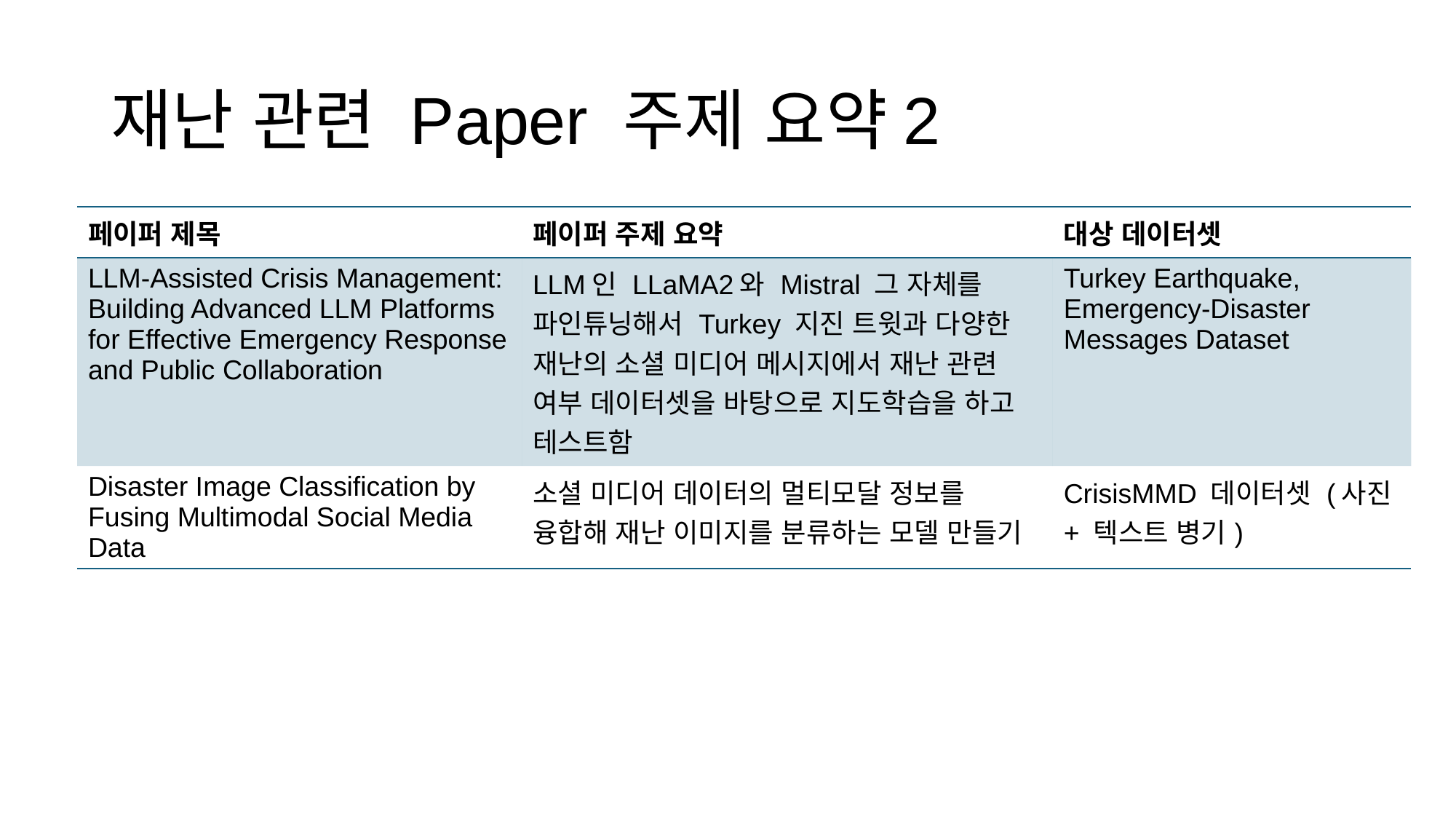

# 재난 관련 Paper 주제 요약2
| 페이퍼 제목 | 페이퍼 주제 요약 | 대상 데이터셋 |
| --- | --- | --- |
| LLM-Assisted Crisis Management: Building Advanced LLM Platforms for Effective Emergency Response and Public Collaboration | LLM인 LLaMA2와 Mistral 그 자체를 파인튜닝해서 Turkey 지진 트윗과 다양한 재난의 소셜 미디어 메시지에서 재난 관련 여부 데이터셋을 바탕으로 지도학습을 하고 테스트함 | Turkey Earthquake, Emergency-Disaster Messages Dataset |
| Disaster Image Classification by Fusing Multimodal Social Media Data | 소셜 미디어 데이터의 멀티모달 정보를 융합해 재난 이미지를 분류하는 모델 만들기 | CrisisMMD 데이터셋 (사진 + 텍스트 병기) |